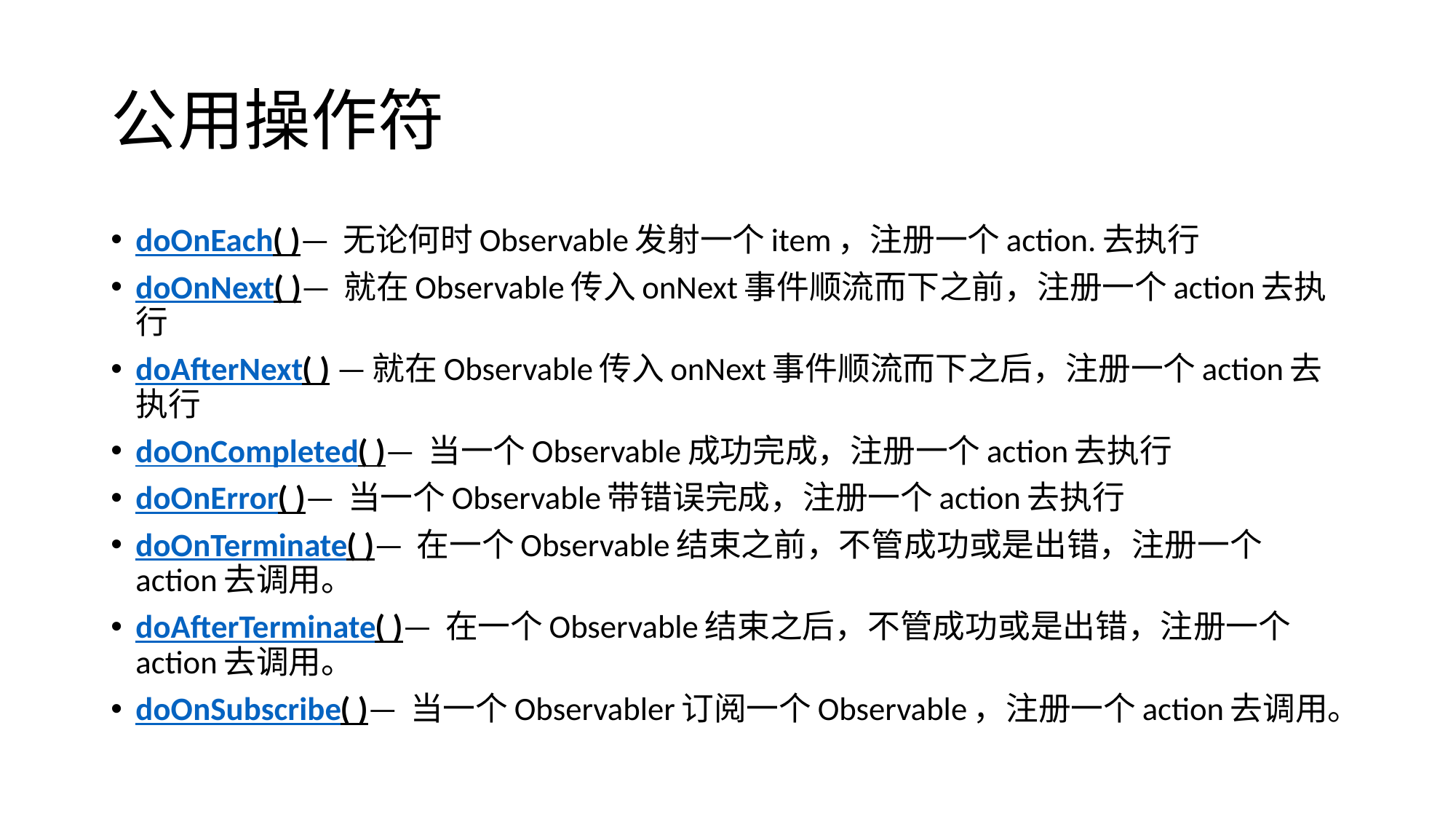

# 公用操作符
doOnEach( )— 无论何时Observable发射一个item，注册一个action.去执行
doOnNext( )— 就在Observable传入onNext事件顺流而下之前，注册一个action去执行
doAfterNext( ) —就在Observable传入onNext事件顺流而下之后，注册一个action去执行
doOnCompleted( )— 当一个Observable成功完成，注册一个action去执行
doOnError( )— 当一个Observable带错误完成，注册一个action去执行
doOnTerminate( )— 在一个Observable结束之前，不管成功或是出错，注册一个action去调用。
doAfterTerminate( )— 在一个Observable结束之后，不管成功或是出错，注册一个action去调用。
doOnSubscribe( )— 当一个Observabler订阅一个Observable，注册一个action去调用。